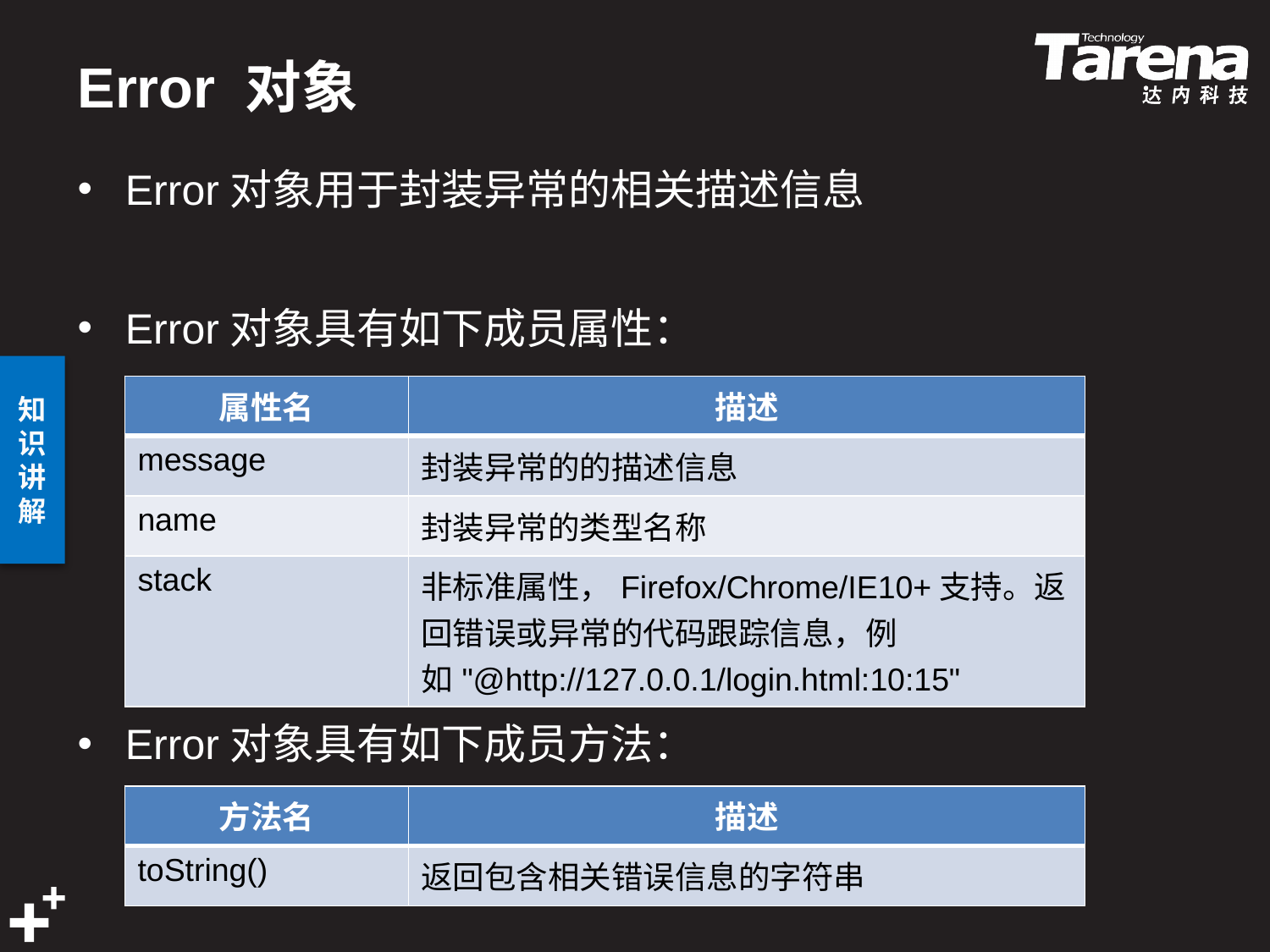

# Error 对象
Error对象用于封装异常的相关描述信息

Error对象具有如下成员属性：

Error对象具有如下成员方法：
| 属性名 | 描述 |
| --- | --- |
| message | 封装异常的的描述信息 |
| name | 封装异常的类型名称 |
| stack | 非标准属性，Firefox/Chrome/IE10+支持。返回错误或异常的代码跟踪信息，例如"@http://127.0.0.1/login.html:10:15" |
| 方法名 | 描述 |
| --- | --- |
| toString() | 返回包含相关错误信息的字符串 |